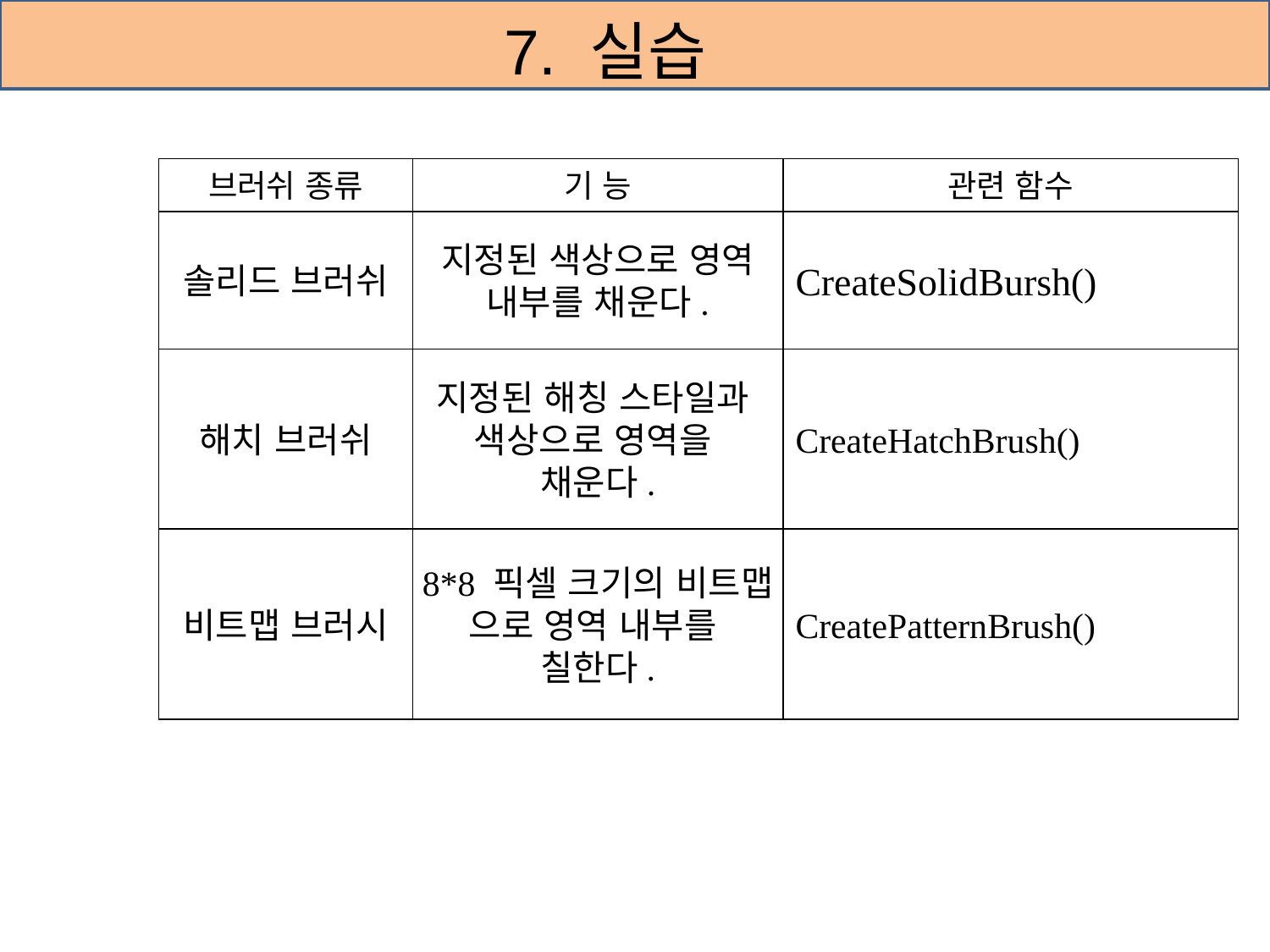

# 7. 실습
브러쉬 종류
기 능
관련 함수
솔리드 브러쉬
지정된 색상으로 영역
내부를 채운다.
CreateSolidBursh()
해치 브러쉬
지정된 해칭 스타일과
색상으로 영역을
채운다.
CreateHatchBrush()
비트맵 브러시
8*8 픽셀 크기의 비트맵
으로 영역 내부를
칠한다.
CreatePatternBrush()